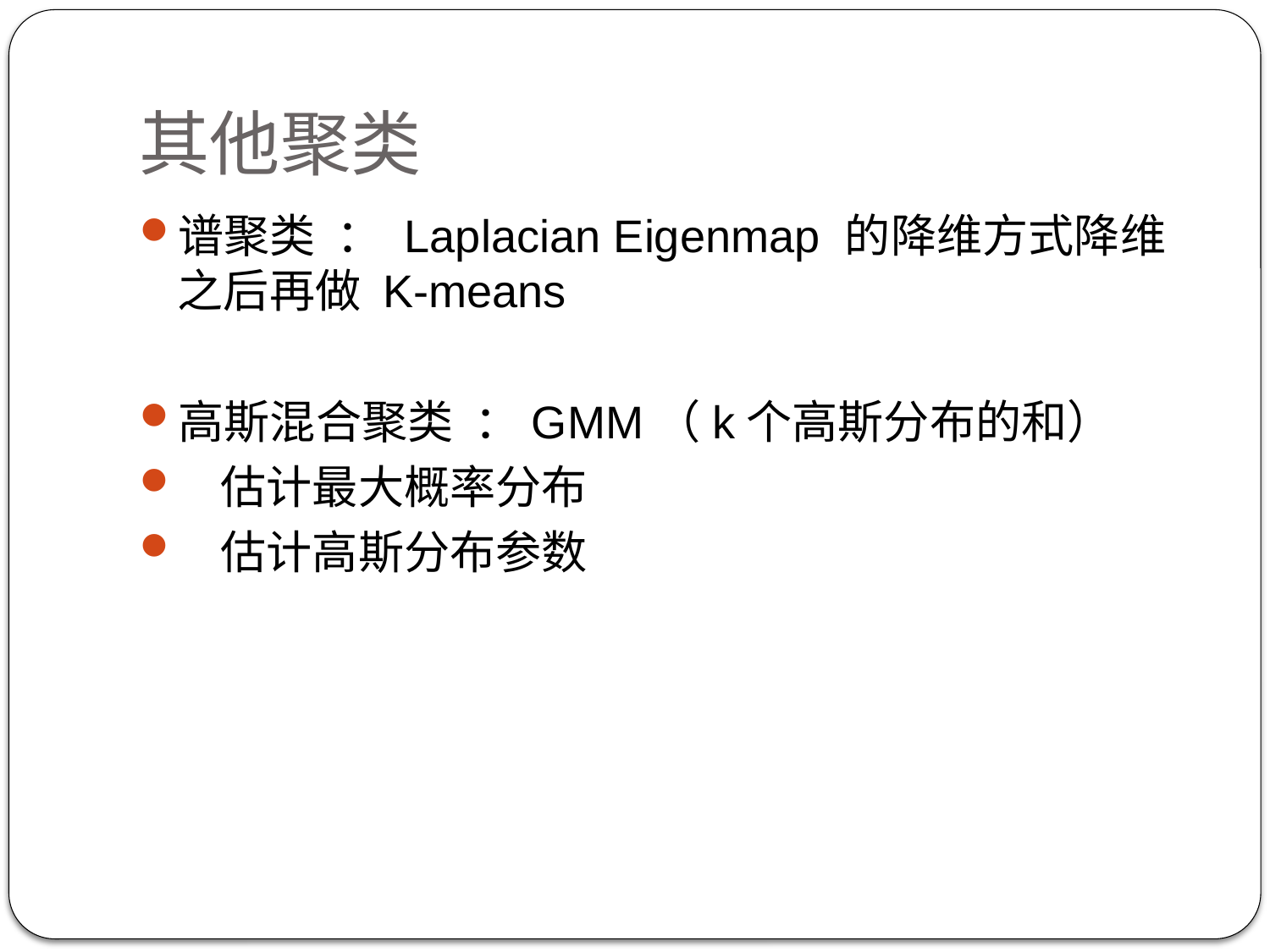

# 其他聚类
谱聚类  ： Laplacian Eigenmap 的降维方式降维之后再做 K-means

高斯混合聚类  ：GMM（k个高斯分布的和）
   估计最大概率分布
   估计高斯分布参数